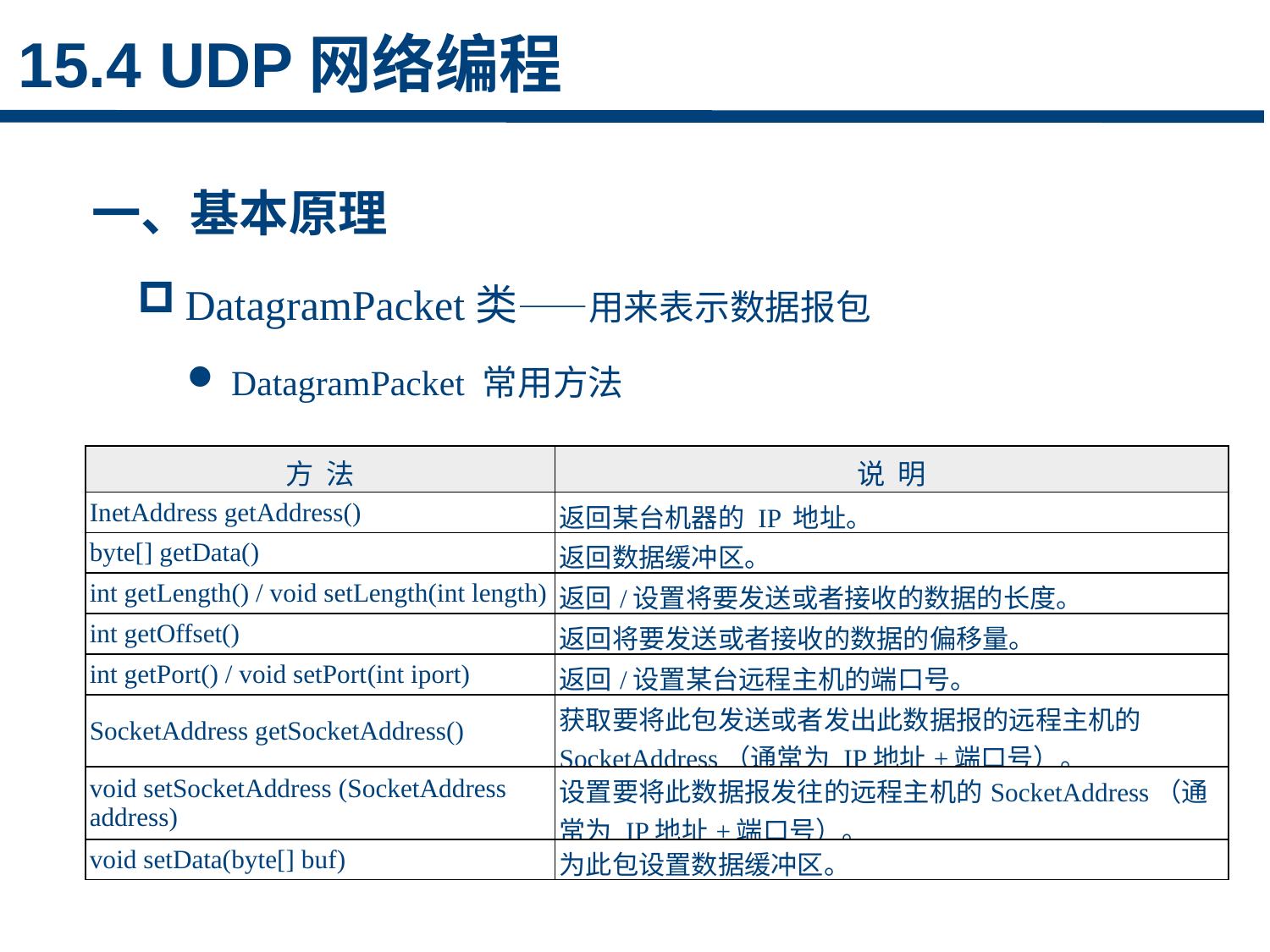

15.4 UDP网络编程
一、基本原理
DatagramPacket类——用来表示数据报包
 DatagramPacket 常用方法
点击添加文本
点击添加文本
| 方 法 | 说 明 |
| --- | --- |
| InetAddress getAddress() | 返回某台机器的 IP 地址。 |
| byte[] getData() | 返回数据缓冲区。 |
| int getLength() / void setLength(int length) | 返回/设置将要发送或者接收的数据的长度。 |
| int getOffset() | 返回将要发送或者接收的数据的偏移量。 |
| int getPort() / void setPort​(int iport) | 返回/设置某台远程主机的端口号。 |
| SocketAddress getSocketAddress() | 获取要将此包发送或者发出此数据报的远程主机的SocketAddress（通常为 IP地址+端口号）。 |
| void setSocketAddress ​(SocketAddress address) | 设置要将此数据报发往的远程主机的SocketAddress（通常为 IP地址+端口号）。 |
| void setData(byte[] buf) | 为此包设置数据缓冲区。 |
点击添加文本
点击添加文本